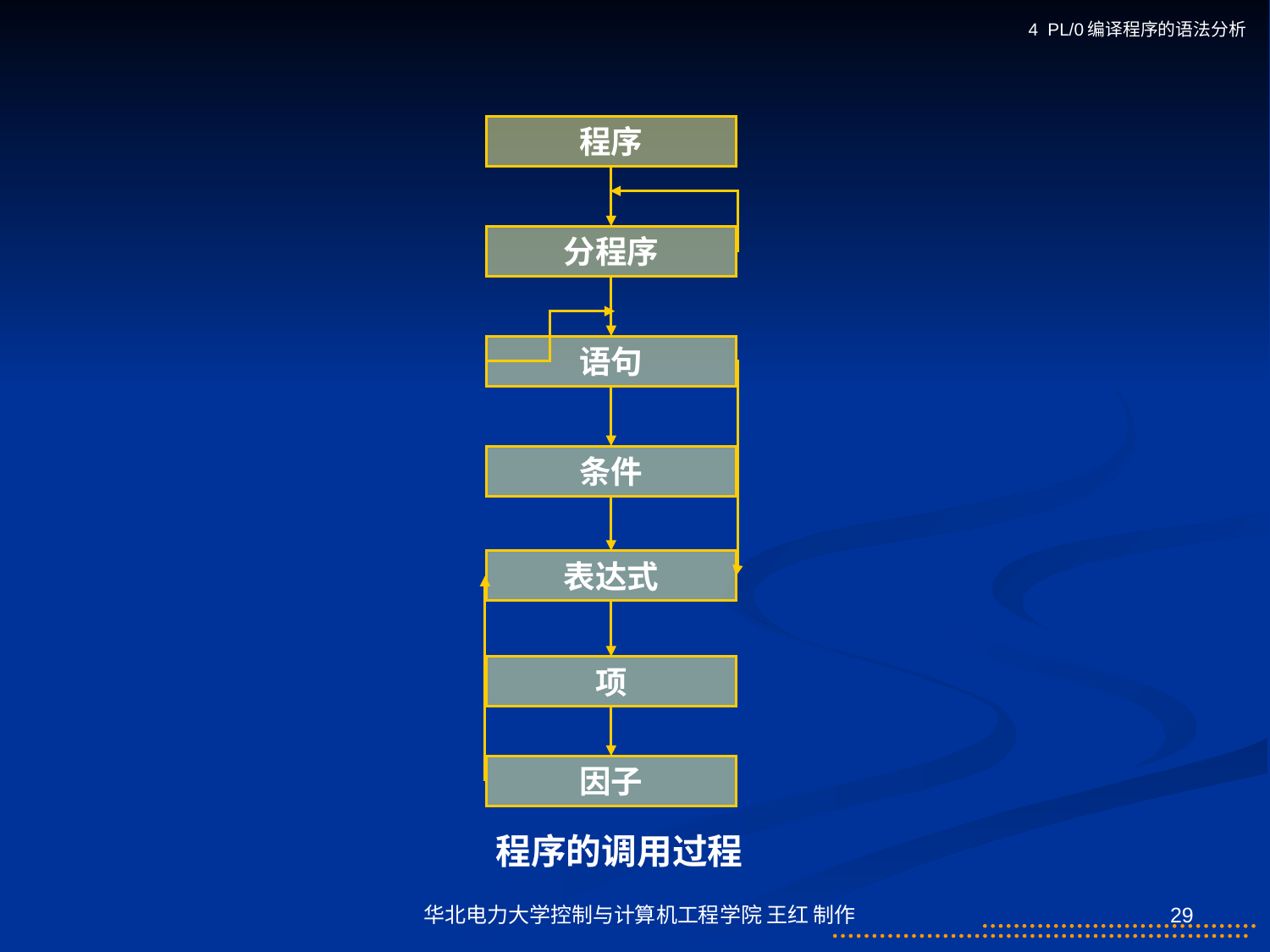

4  PL/0编译程序的语法分析
程序

分程序

语句
条件
表达式
项
因子
程序的调用过程
华北电力大学控制与计算机工程学院 王红 制作
29